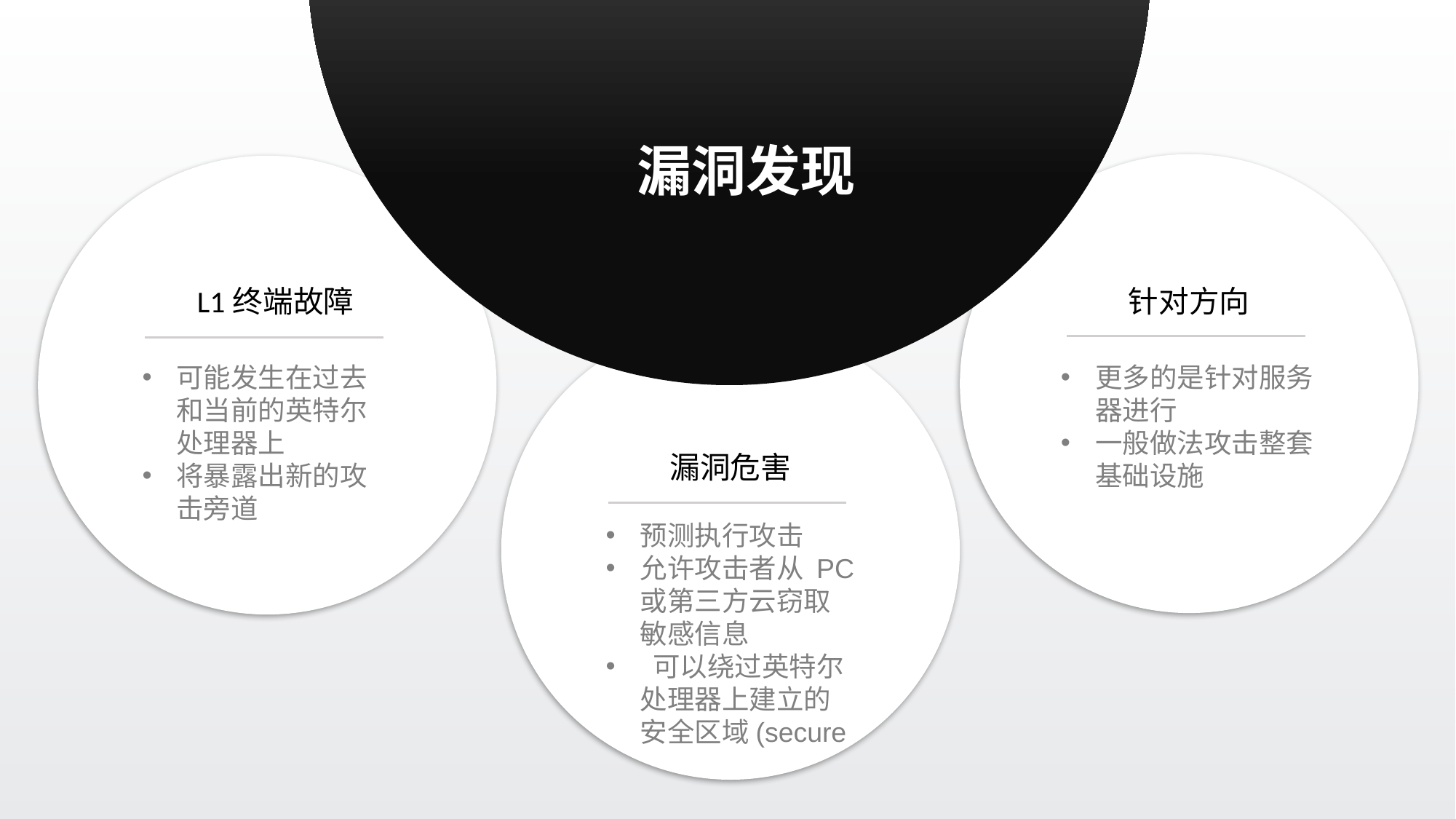

漏洞发现

针对方向
更多的是针对服务器进行
一般做法攻击整套基础设施

L1终端故障
可能发生在过去和当前的英特尔处理器上
将暴露出新的攻击旁道

漏洞危害
预测执行攻击
允许攻击者从 PC 或第三方云窃取敏感信息
 可以绕过英特尔处理器上建立的安全区域(secure